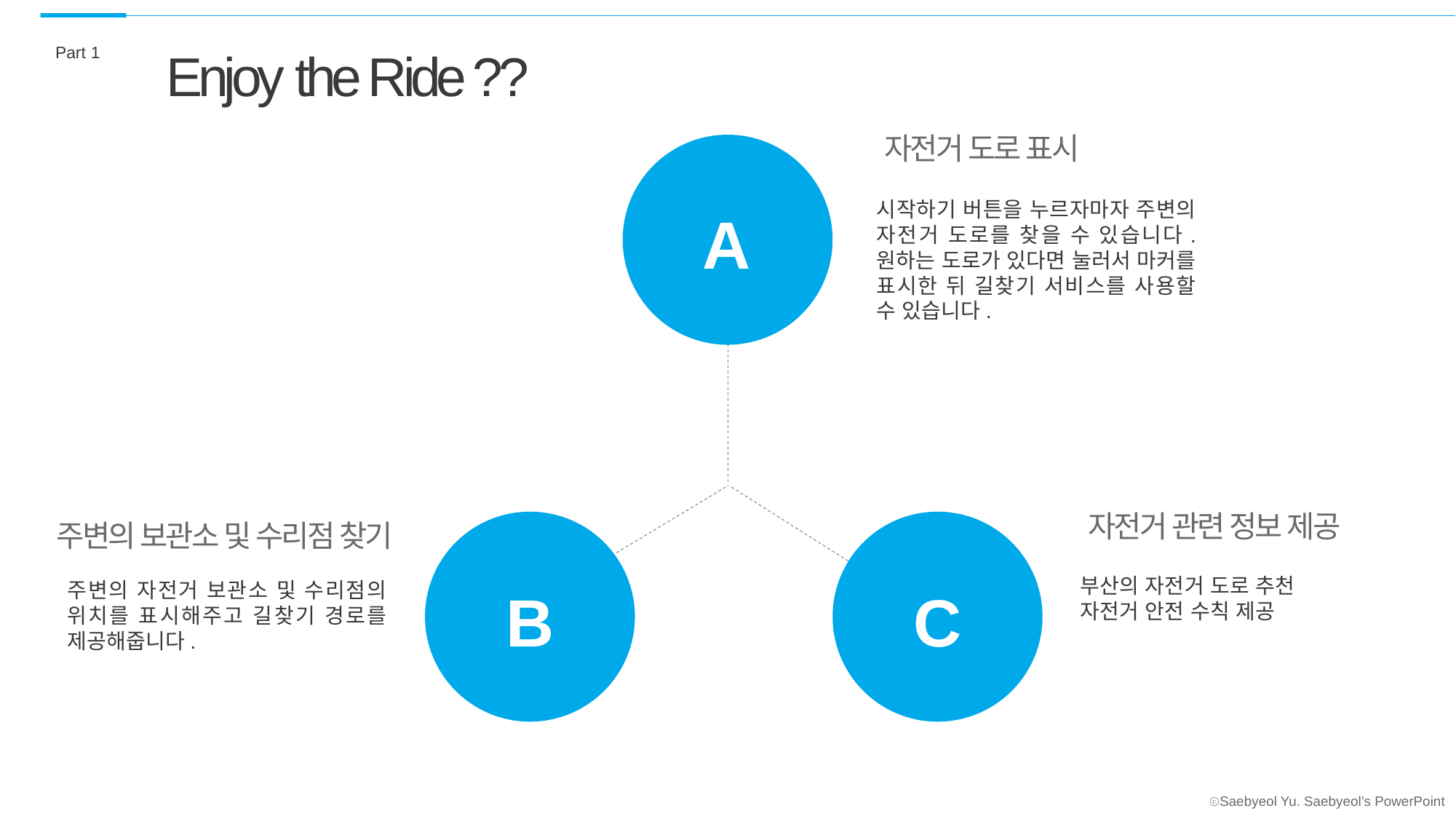

Part 1
Enjoy the Ride ??

자전거 도로 표시
시작하기 버튼을 누르자마자 주변의 자전거 도로를 찾을 수 있습니다. 원하는 도로가 있다면 눌러서 마커를 표시한 뒤 길찾기 서비스를 사용할 수 있습니다.

A
자전거 관련 정보 제공
부산의 자전거 도로 추천
자전거 안전 수칙 제공
주변의 보관소 및 수리점 찾기
주변의 자전거 보관소 및 수리점의 위치를 표시해주고 길찾기 경로를 제공해줍니다.

B
C